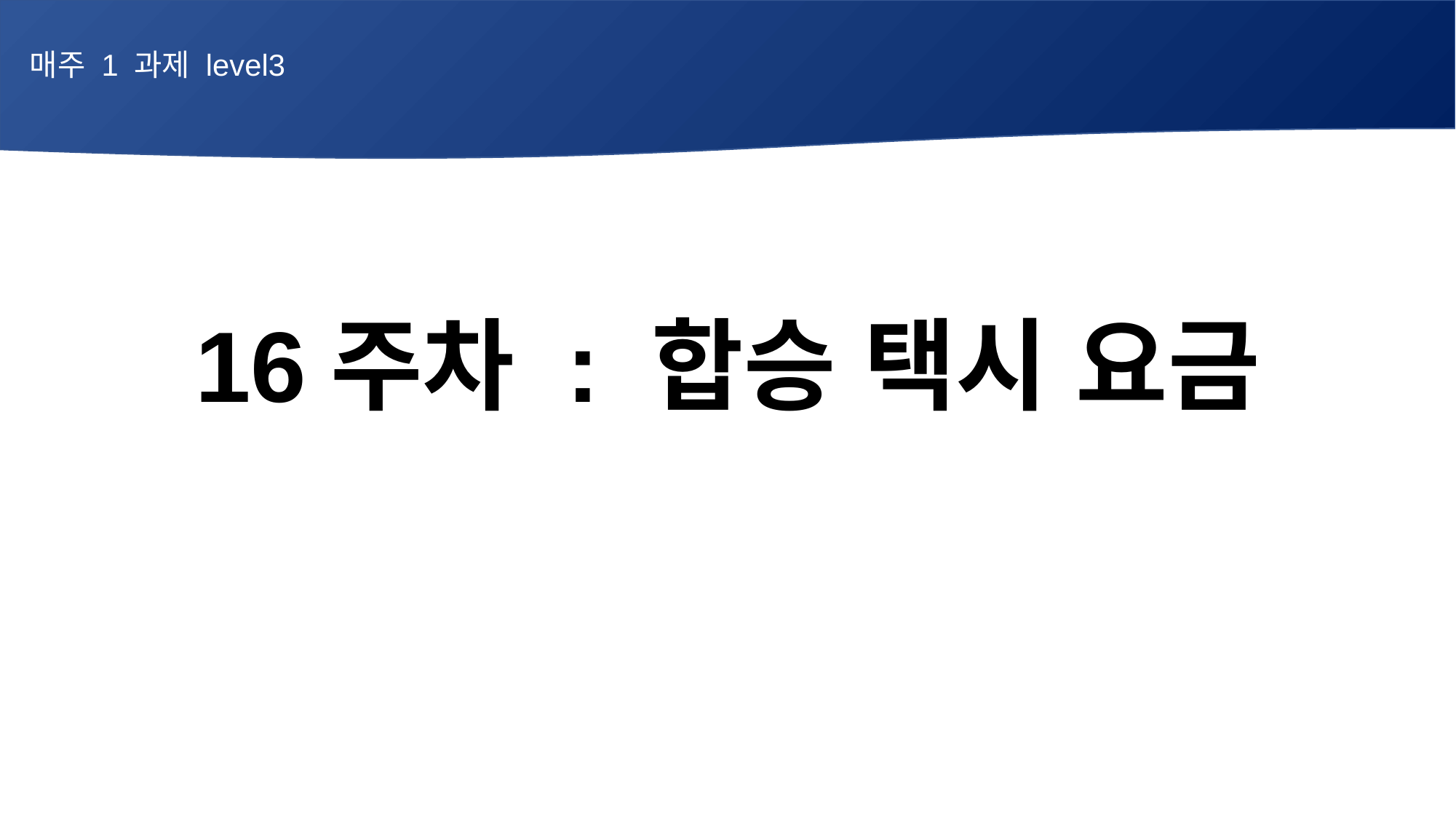

매주 1 과제 level3
16주차 : 합승 택시 요금